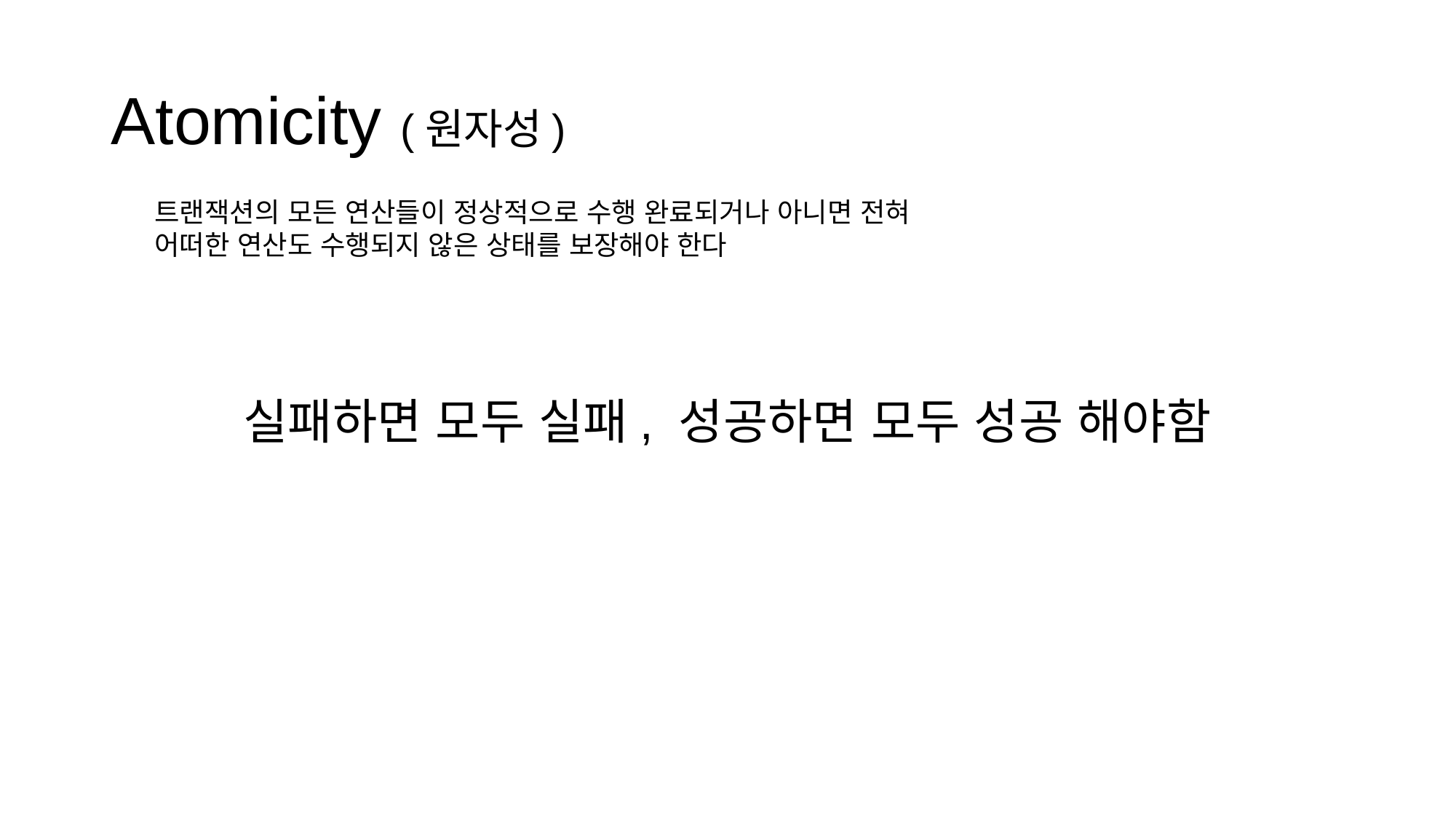

# Atomicity (원자성)
트랜잭션의 모든 연산들이 정상적으로 수행 완료되거나 아니면 전혀 어떠한 연산도 수행되지 않은 상태를 보장해야 한다

실패하면 모두 실패, 성공하면 모두 성공 해야함